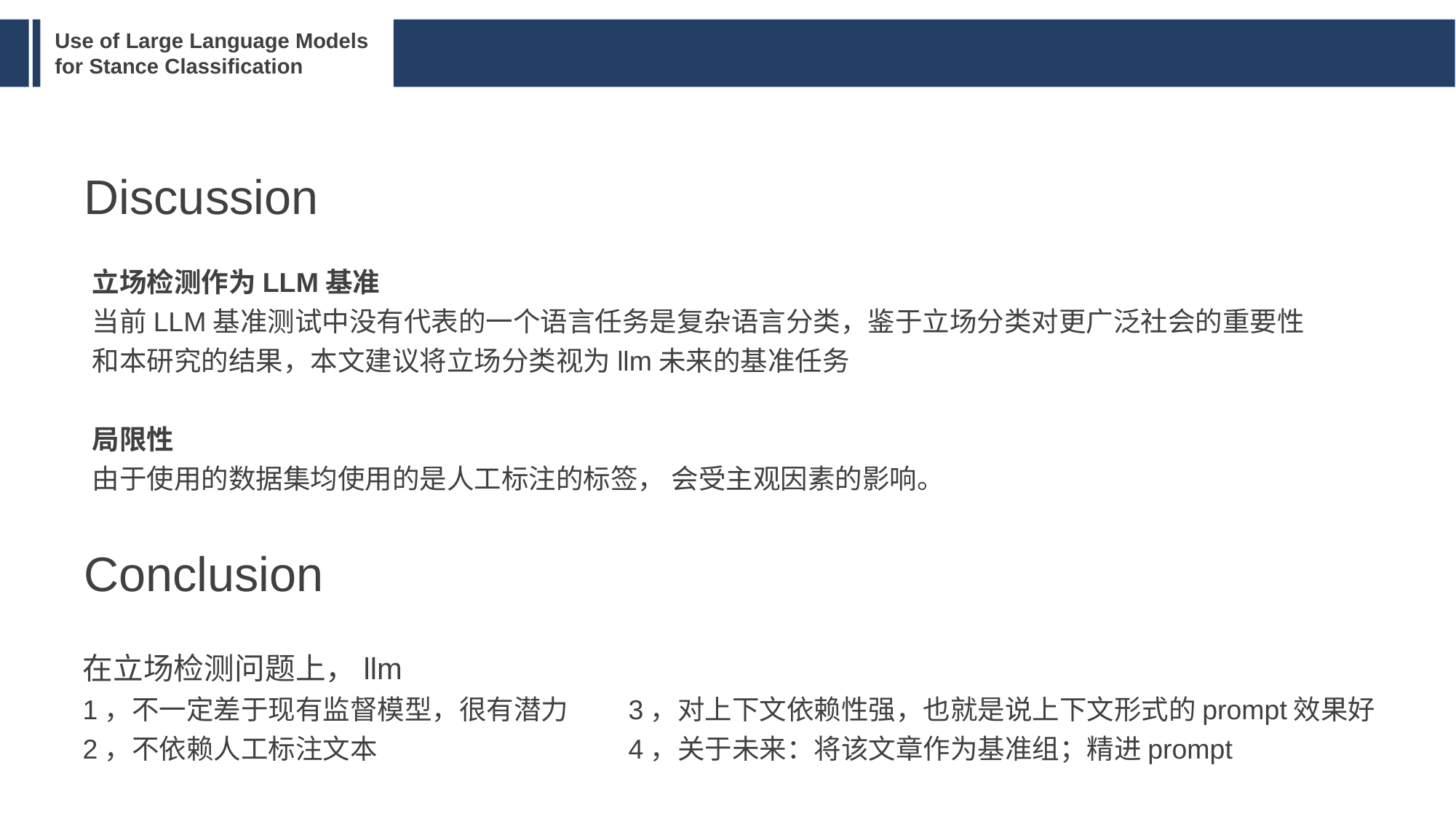

Discussion
立场检测作为LLM基准
当前LLM基准测试中没有代表的一个语言任务是复杂语言分类，鉴于立场分类对更广泛社会的重要性和本研究的结果，本文建议将立场分类视为llm未来的基准任务

局限性
由于使用的数据集均使用的是人工标注的标签， 会受主观因素的影响。

Conclusion
在立场检测问题上，llm
1，不一定差于现有监督模型，很有潜力	3，对上下文依赖性强，也就是说上下文形式的prompt效果好
2，不依赖人工标注文本 			4，关于未来：将该文章作为基准组；精进prompt